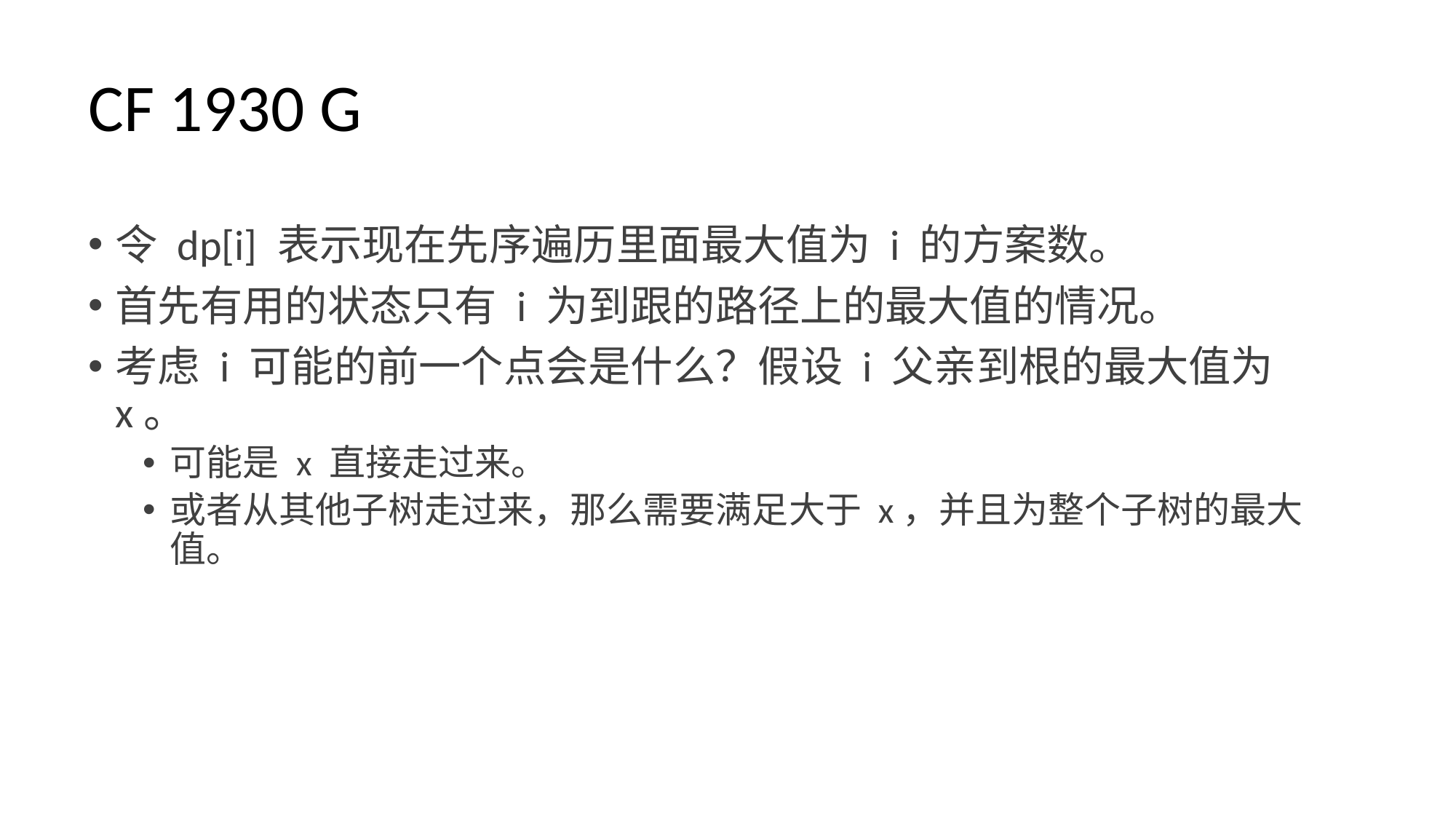

# CF 1930 G
令 dp[i] 表示现在先序遍历里面最大值为 i 的方案数。
首先有用的状态只有 i 为到跟的路径上的最大值的情况。
考虑 i 可能的前一个点会是什么？假设 i 父亲到根的最大值为 x。
可能是 x 直接走过来。
或者从其他子树走过来，那么需要满足大于 x，并且为整个子树的最大值。